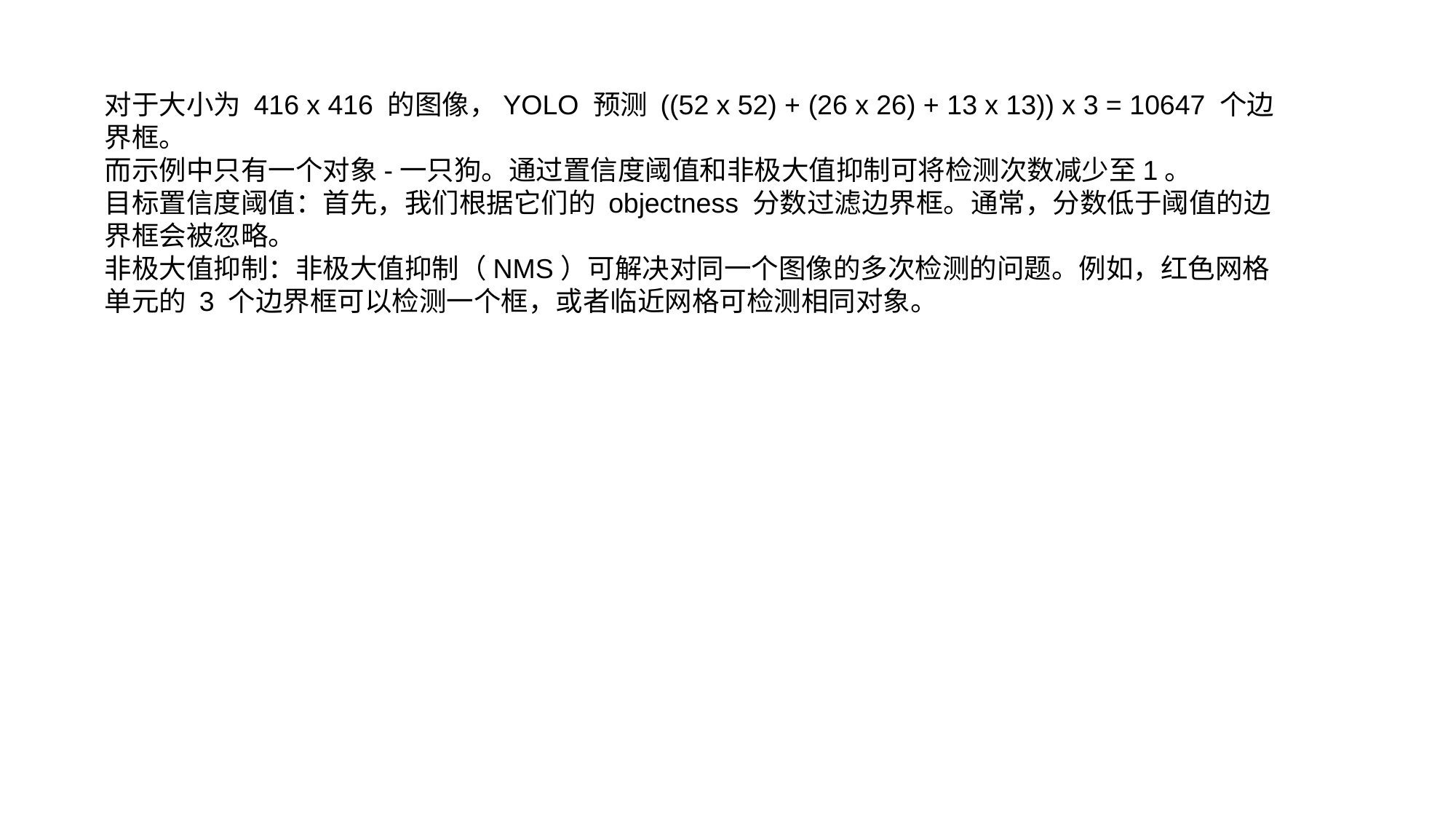

对于大小为 416 x 416 的图像，YOLO 预测 ((52 x 52) + (26 x 26) + 13 x 13)) x 3 = 10647 个边界框。
而示例中只有一个对象-一只狗。通过置信度阈值和非极大值抑制可将检测次数减少至1。
目标置信度阈值：首先，我们根据它们的 objectness 分数过滤边界框。通常，分数低于阈值的边界框会被忽略。
非极大值抑制：非极大值抑制（NMS）可解决对同一个图像的多次检测的问题。例如，红色网格单元的 3 个边界框可以检测一个框，或者临近网格可检测相同对象。